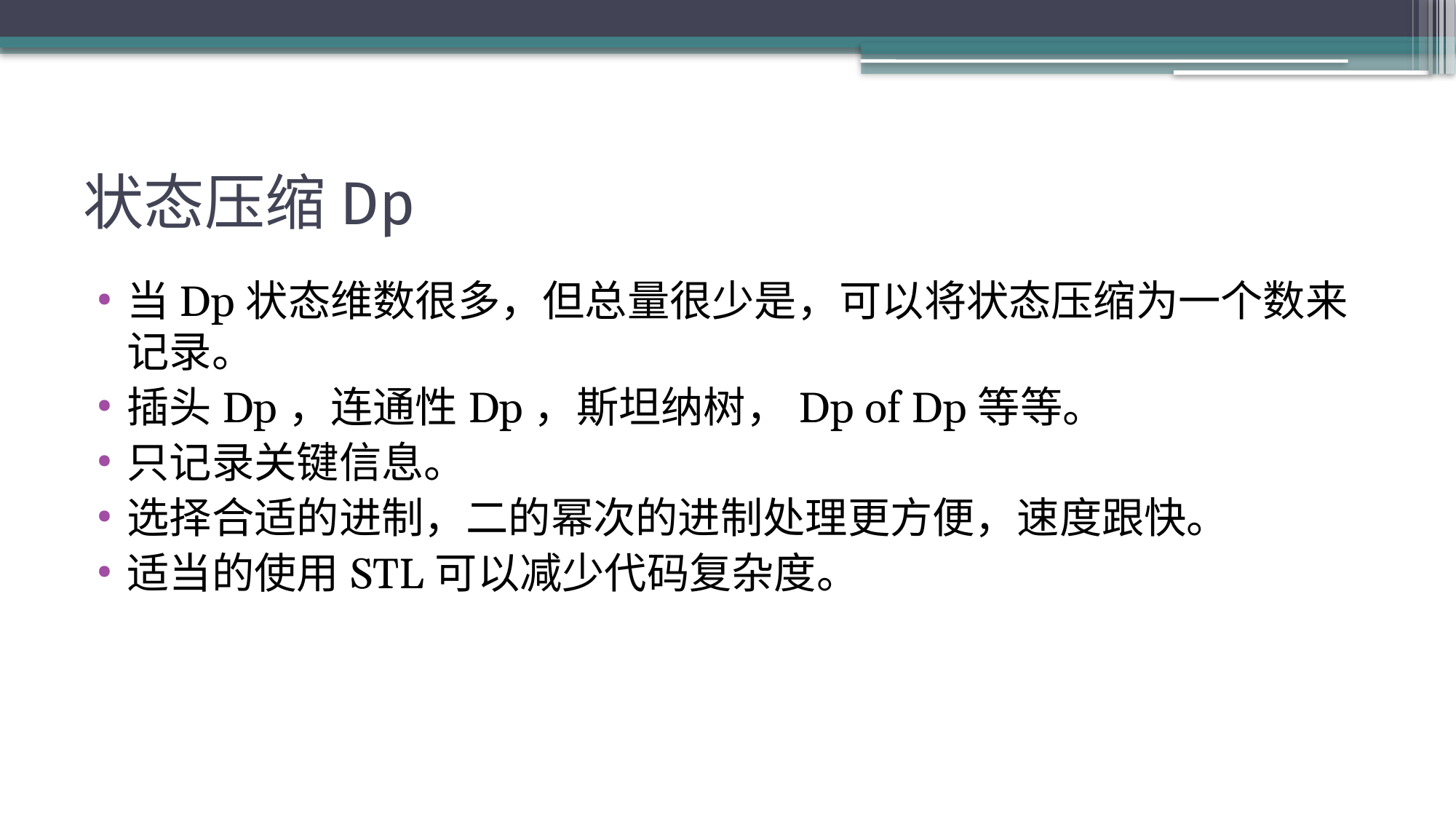

# 状态压缩Dp
当Dp状态维数很多，但总量很少是，可以将状态压缩为一个数来记录。
插头Dp，连通性Dp，斯坦纳树，Dp of Dp等等。
只记录关键信息。
选择合适的进制，二的幂次的进制处理更方便，速度跟快。
适当的使用STL可以减少代码复杂度。